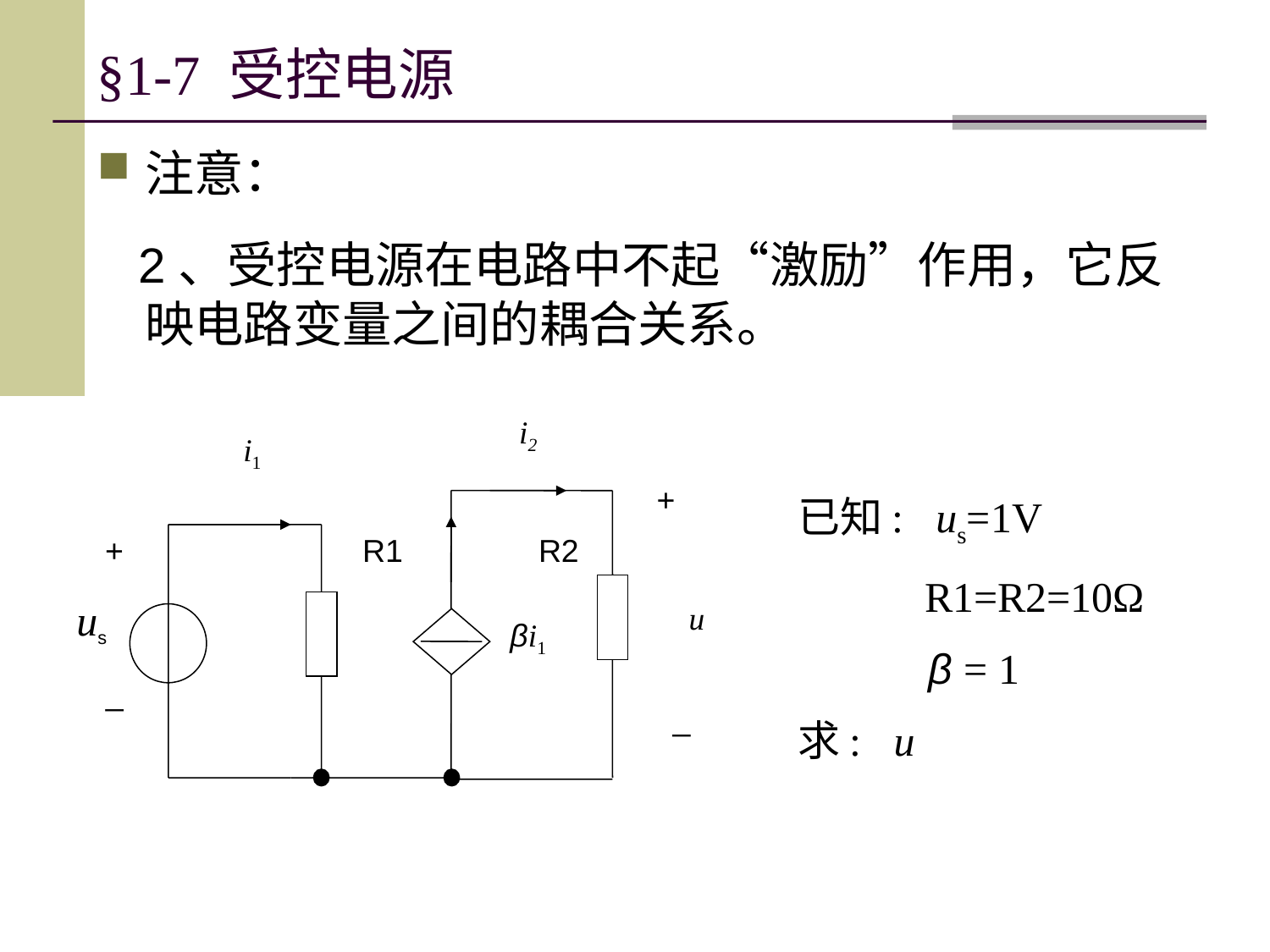

# §1-7 受控电源
注意：
   2、受控电源在电路中不起“激励”作用，它反映电路变量之间的耦合关系。
i2
i1
+

+

us

_

R1
R2

u

βi1

_

已知:   us=1V
            R1=R2=10Ω
           β = 1
求:   u